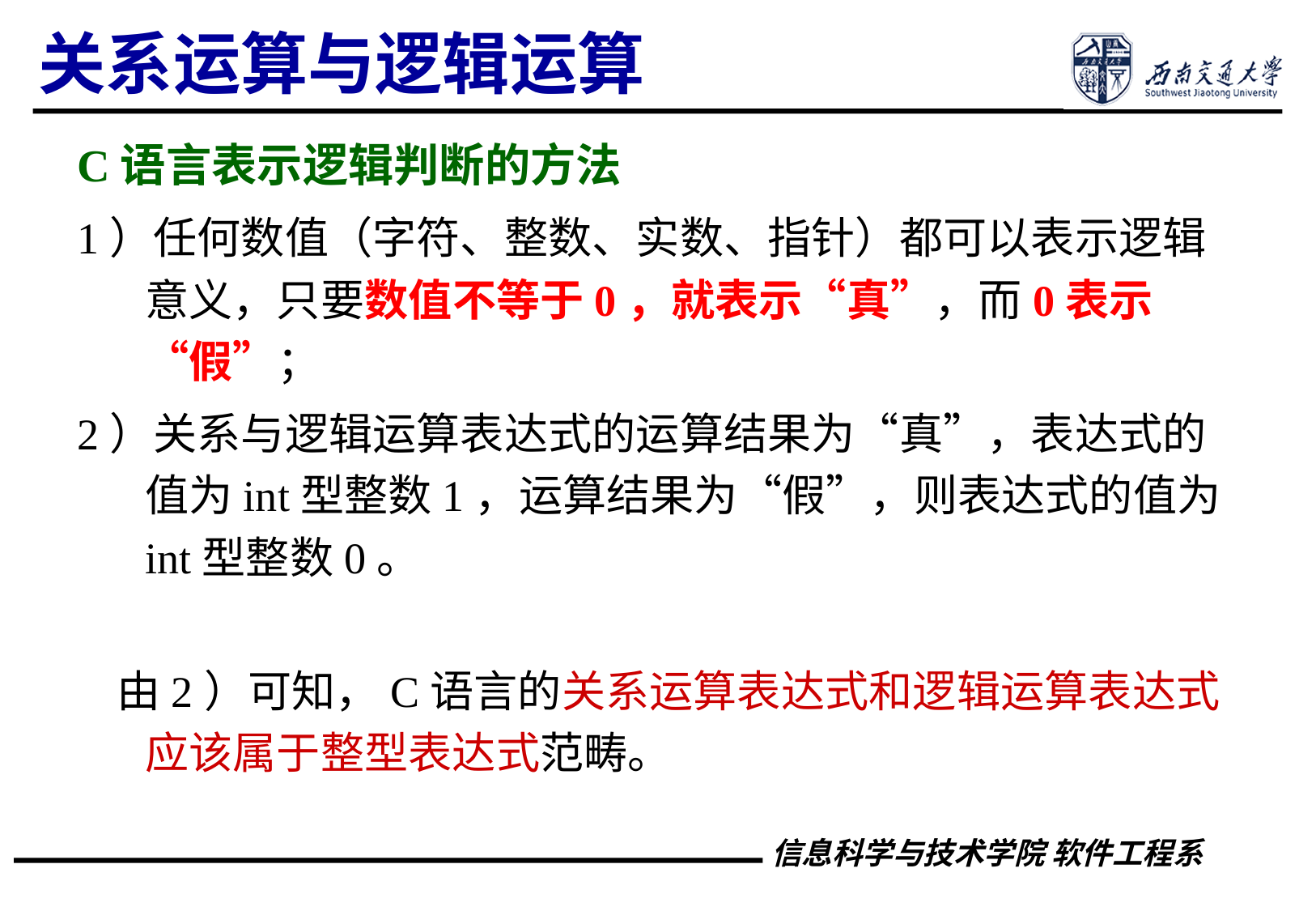

关系运算与逻辑运算
C语言表示逻辑判断的方法
1）任何数值（字符、整数、实数、指针）都可以表示逻辑意义，只要数值不等于0，就表示“真”，而0表示“假”；
2）关系与逻辑运算表达式的运算结果为“真”，表达式的值为int型整数1，运算结果为“假”，则表达式的值为int型整数0。

   由2）可知，C语言的关系运算表达式和逻辑运算表达式应该属于整型表达式范畴。